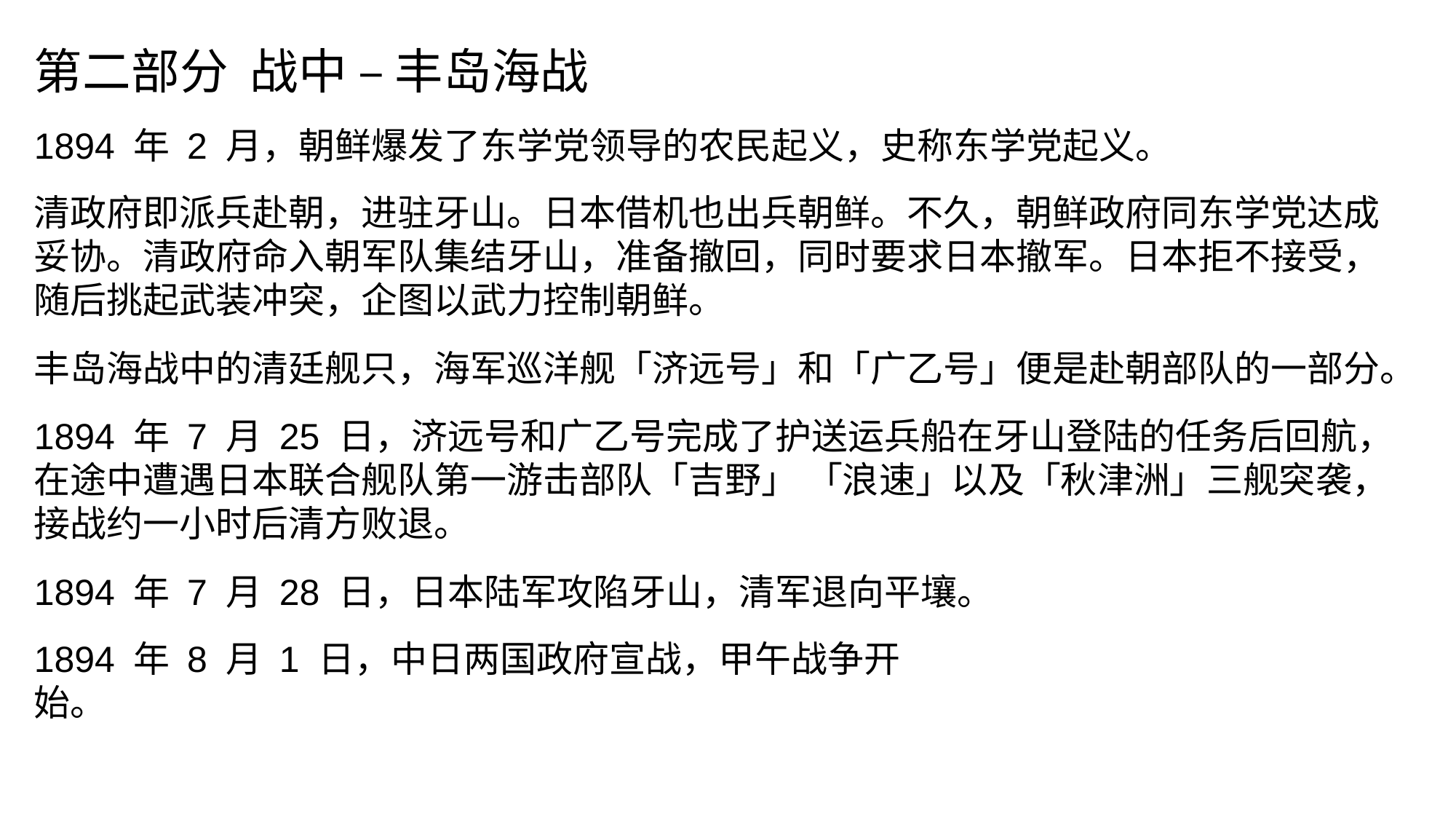

第二部分  战中 – 丰岛海战
1894 年 2 月，朝鲜爆发了东学党领导的农民起义，史称东学党起义。
清政府即派兵赴朝，进驻牙山。日本借机也出兵朝鲜。不久，朝鲜政府同东学党达成妥协。清政府命入朝军队集结牙山，准备撤回，同时要求日本撤军。日本拒不接受，随后挑起武装冲突，企图以武力控制朝鲜。
丰岛海战中的清廷舰只，海军巡洋舰「济远号」和「广乙号」便是赴朝部队的一部分。
1894 年 7 月 25 日，济远号和广乙号完成了护送运兵船在牙山登陆的任务后回航，在途中遭遇日本联合舰队第一游击部队「吉野」 「浪速」以及「秋津洲」三舰突袭，接战约一小时后清方败退。
1894 年 7 月 28 日，日本陆军攻陷牙山，清军退向平壤。
1894 年 8 月 1 日，中日两国政府宣战，甲午战争开始。